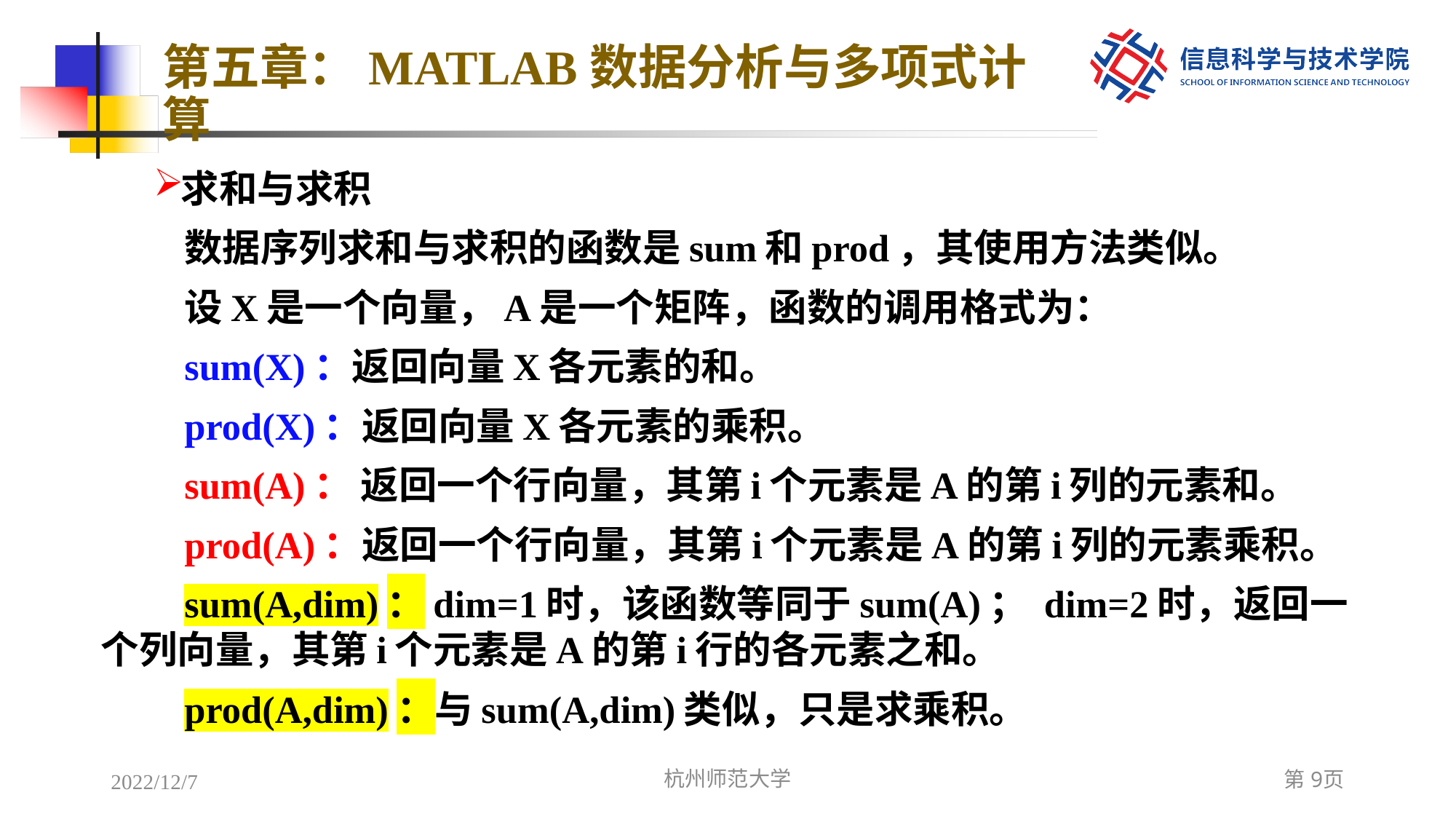

# 第五章：MATLAB数据分析与多项式计算
求和与求积
数据序列求和与求积的函数是sum和prod，其使用方法类似。
设X是一个向量，A是一个矩阵，函数的调用格式为：
sum(X)：返回向量X各元素的和。
prod(X)：返回向量X各元素的乘积。
sum(A)： 返回一个行向量，其第i个元素是A的第i列的元素和。
prod(A)：返回一个行向量，其第i个元素是A的第i列的元素乘积。
sum(A,dim)：dim=1时，该函数等同于sum(A)； dim=2时，返回一个列向量，其第i个元素是A的第i行的各元素之和。
prod(A,dim)：与sum(A,dim)类似，只是求乘积。
2022/12/7
杭州师范大学
第9页